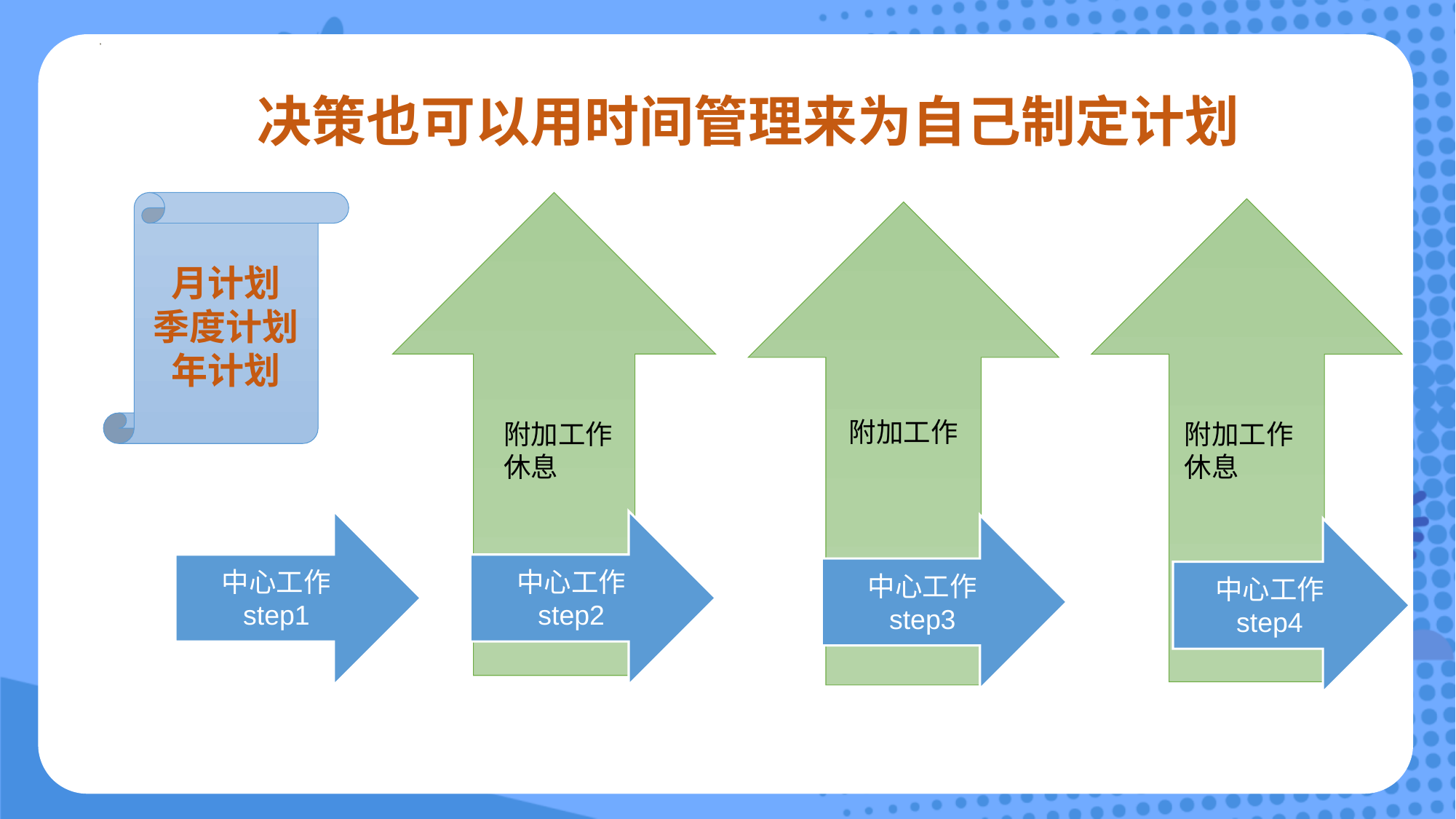

决策也可以用时间管理来为自己制定计划

月计划
季度计划
年计划

附加工作

附加工作
休息
附加工作
休息
中心工作
step1
中心工作
step2

中心工作
step3

中心工作
step4